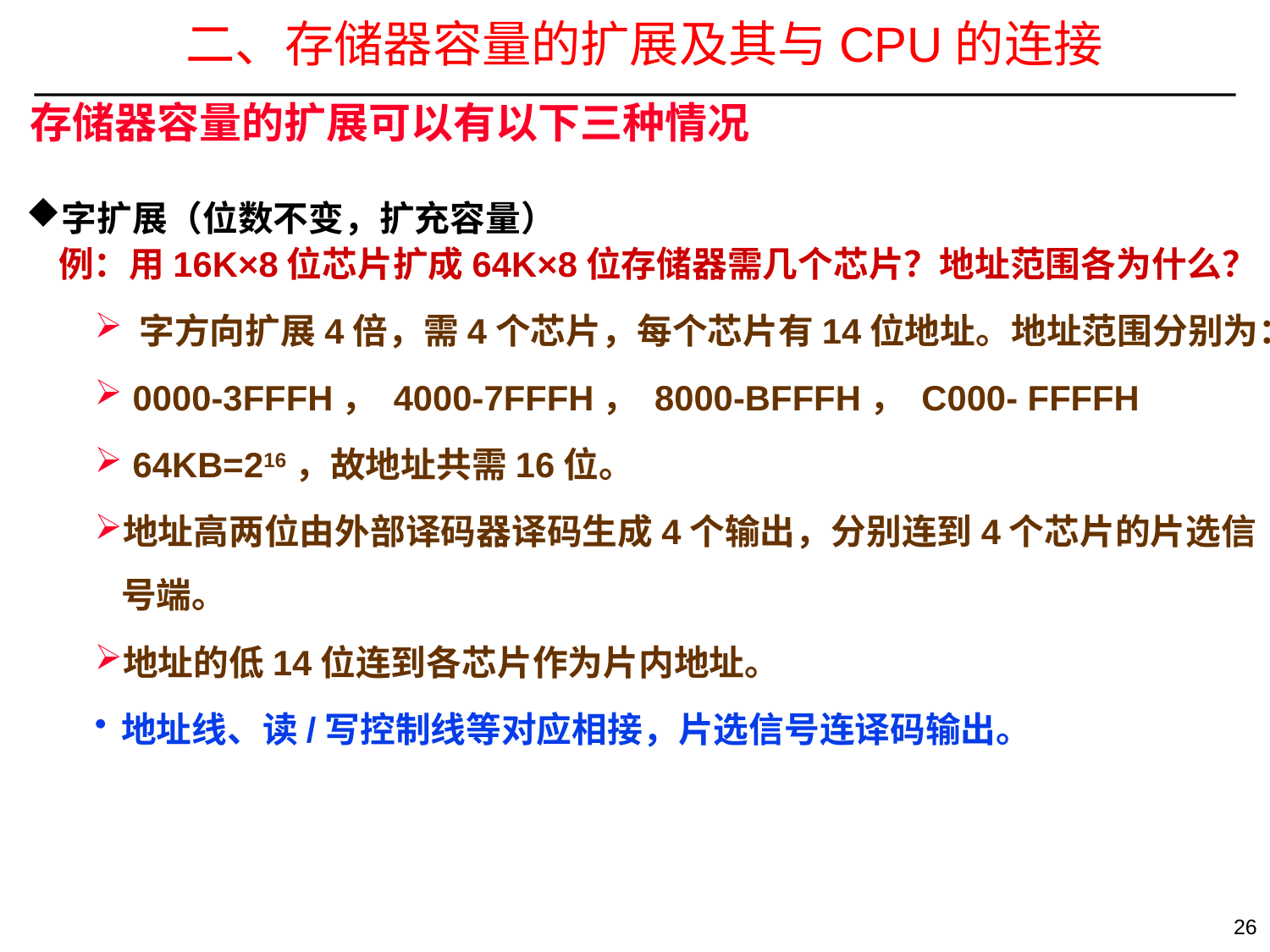

# 二、存储器容量的扩展及其与CPU的连接
存储器容量的扩展可以有以下三种情况
字扩展（位数不变，扩充容量）
   例：用16K×8位芯片扩成64K×8位存储器需几个芯片？地址范围各为什么？
 字方向扩展4倍，需4个芯片，每个芯片有14位地址。地址范围分别为：
 0000-3FFFH， 4000-7FFFH， 8000-BFFFH， C000- FFFFH
 64KB=216，故地址共需16位。
地址高两位由外部译码器译码生成4个输出，分别连到4个芯片的片选信号端。
地址的低14位连到各芯片作为片内地址。
地址线、读/写控制线等对应相接，片选信号连译码输出。

26